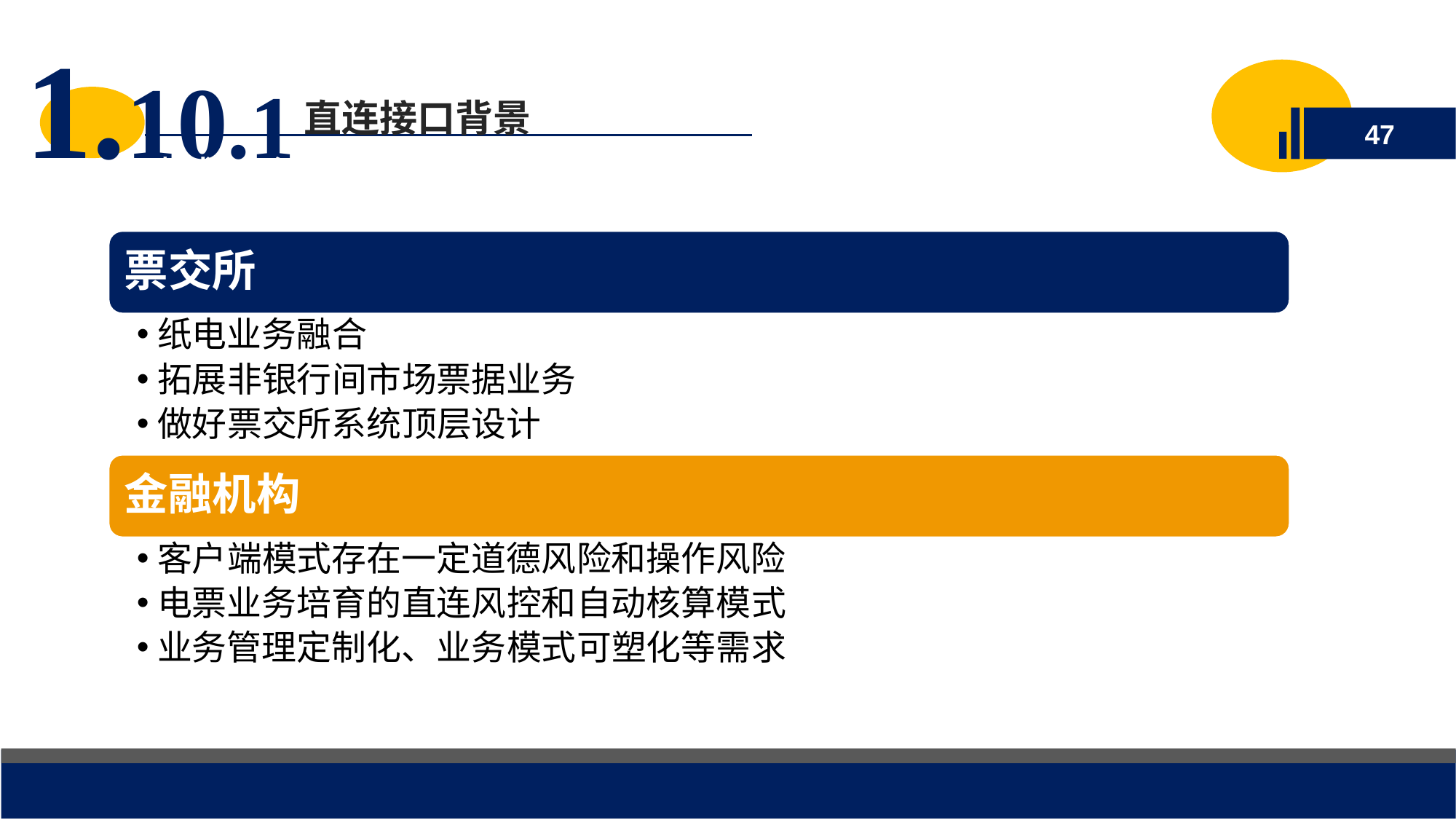

直连接口背景
1.10.1

47

模式一:会员所属的系统参与者均使用关联的大额支付系统直接参与者清算账户进行资金清算。

票交所

纸电业务融合
拓展非银行间市场票据业务
做好票交所系统顶层设计

金融机构

客户端模式存在一定道德风险和操作风险
电票业务培育的直连风控和自动核算模式
业务管理定制化、业务模式可塑化等需求